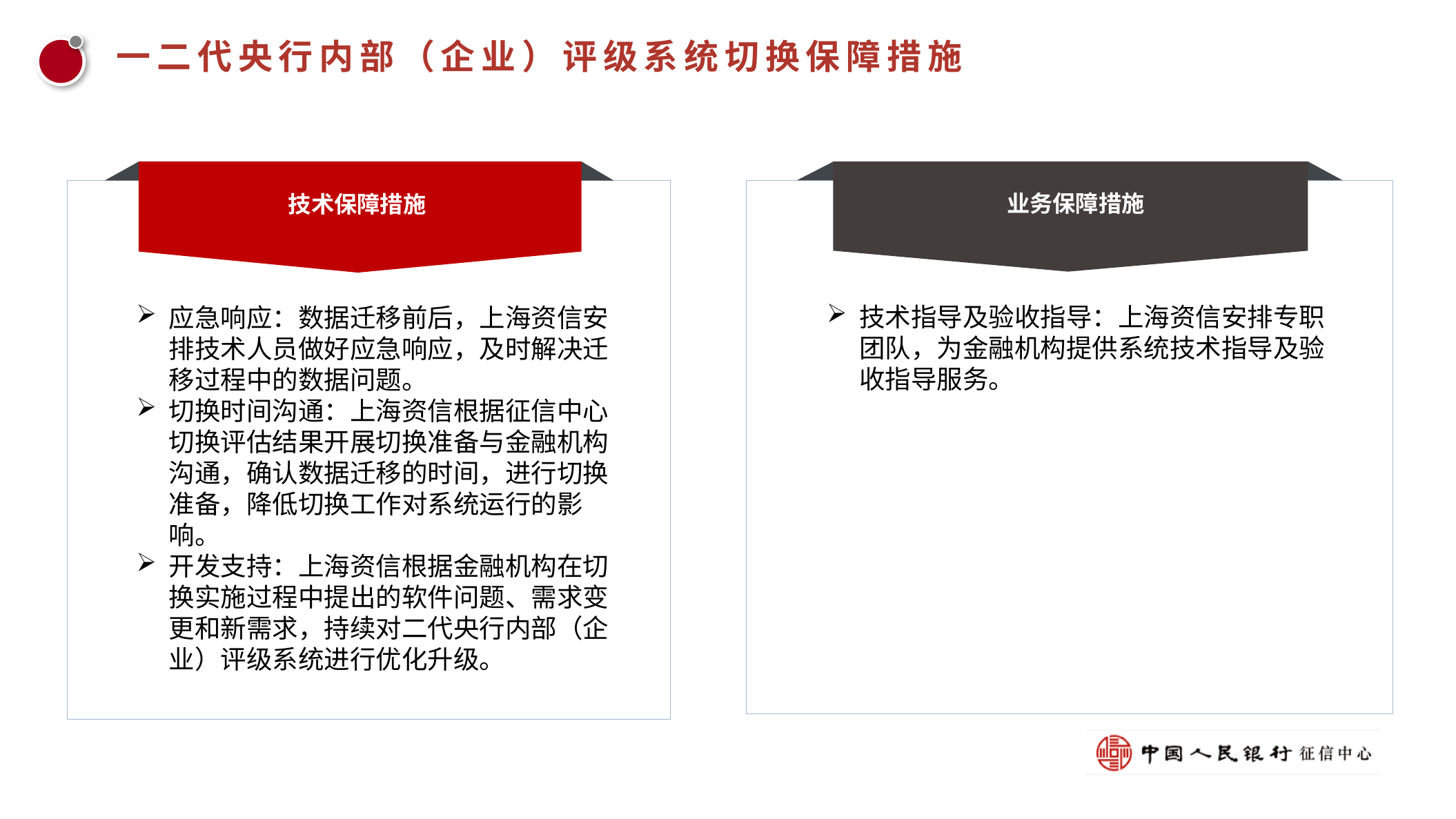

一二代央行内部（企业）评级系统切换保障措施

技术保障措施
应急响应：数据迁移前后，上海资信安排技术人员做好应急响应，及时解决迁移过程中的数据问题。
切换时间沟通：上海资信根据征信中心切换评估结果开展切换准备与金融机构沟通，确认数据迁移的时间，进行切换准备，降低切换工作对系统运行的影响。
开发支持：上海资信根据金融机构在切换实施过程中提出的软件问题、需求变更和新需求，持续对二代央行内部（企业）评级系统进行优化升级。

业务保障措施
技术指导及验收指导：上海资信安排专职团队，为金融机构提供系统技术指导及验收指导服务。